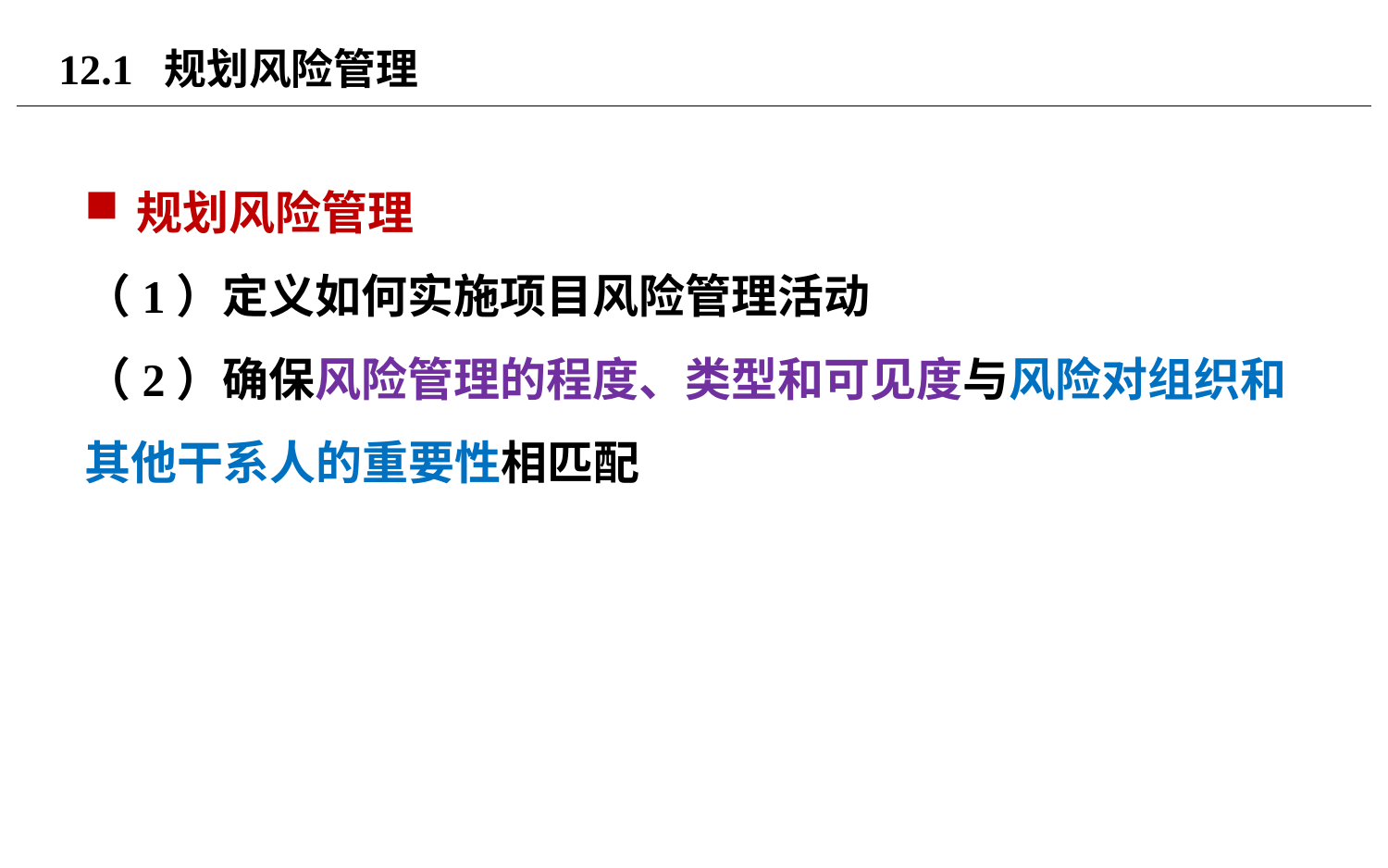

# 12.1  规划风险管理
规划风险管理
（1）定义如何实施项目风险管理活动
（2）确保风险管理的程度、类型和可见度与风险对组织和其他干系人的重要性相匹配